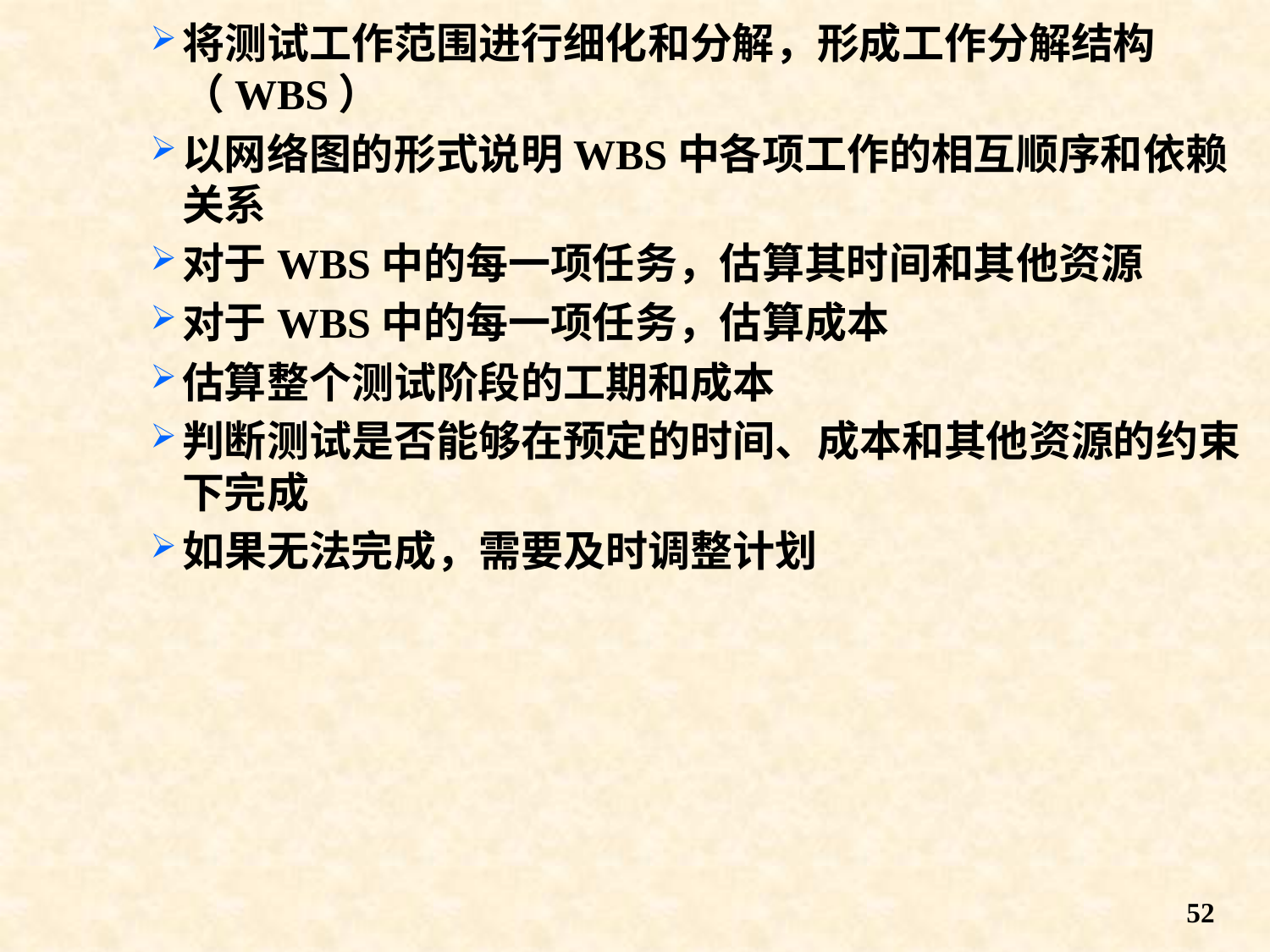

将测试工作范围进行细化和分解，形成工作分解结构（WBS）
以网络图的形式说明WBS中各项工作的相互顺序和依赖关系
对于WBS中的每一项任务，估算其时间和其他资源
对于WBS中的每一项任务，估算成本
估算整个测试阶段的工期和成本
判断测试是否能够在预定的时间、成本和其他资源的约束下完成
如果无法完成，需要及时调整计划

#
52